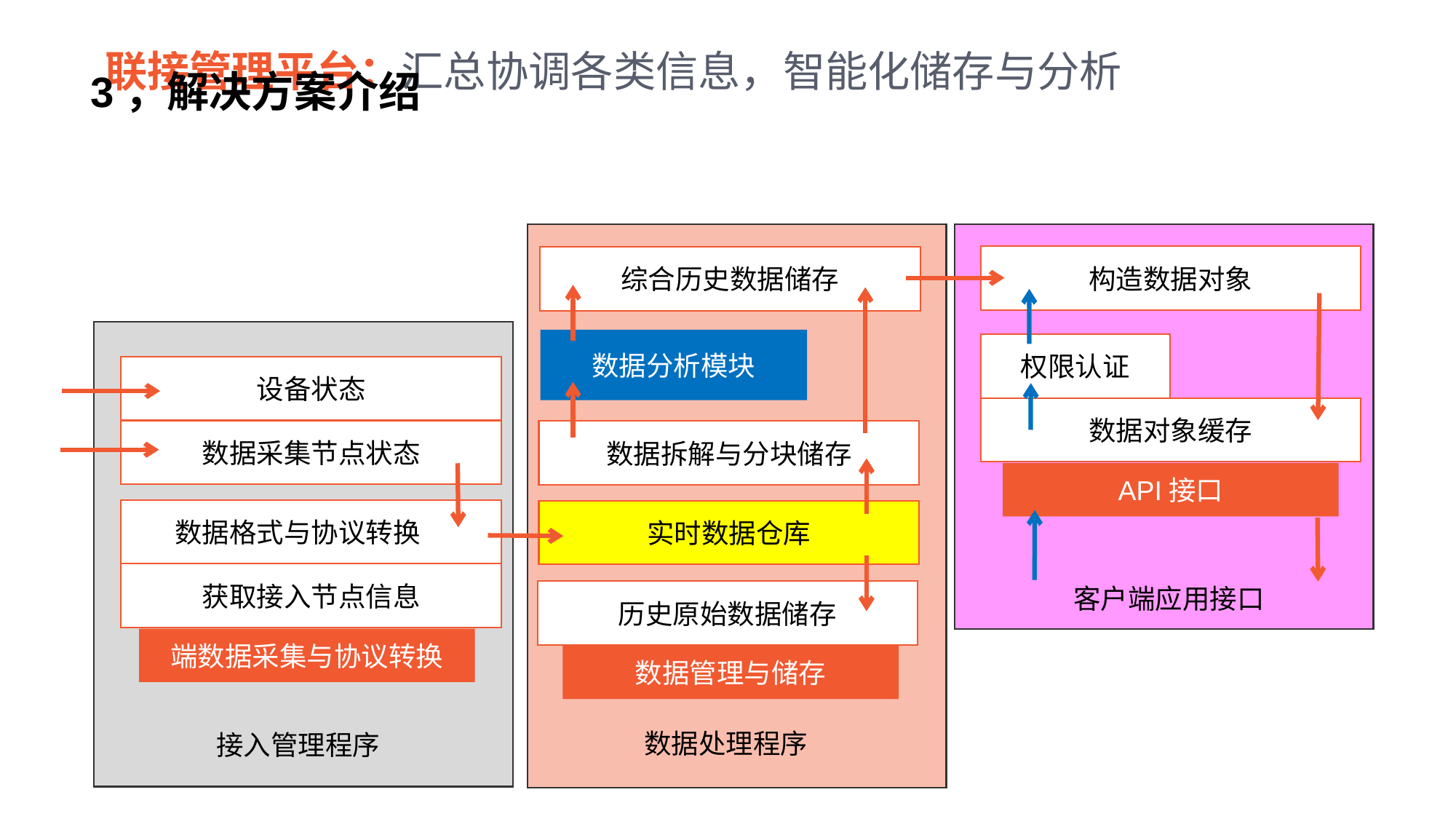

联接管理平台：汇总协调各类信息，智能化储存与分析

3，解决方案介绍

构造数据对象
综合历史数据储存

数据分析模块
权限认证
设备状态
数据对象缓存
数据采集节点状态
数据拆解与分块储存
API接口
数据格式与协议转换协
实时数据仓库
获取接入节点信息
客户端应用接口
端数历史原始数据储存转换
端数据采集与协议转换
数据管理与储存
数据处理程序
接入管理程序